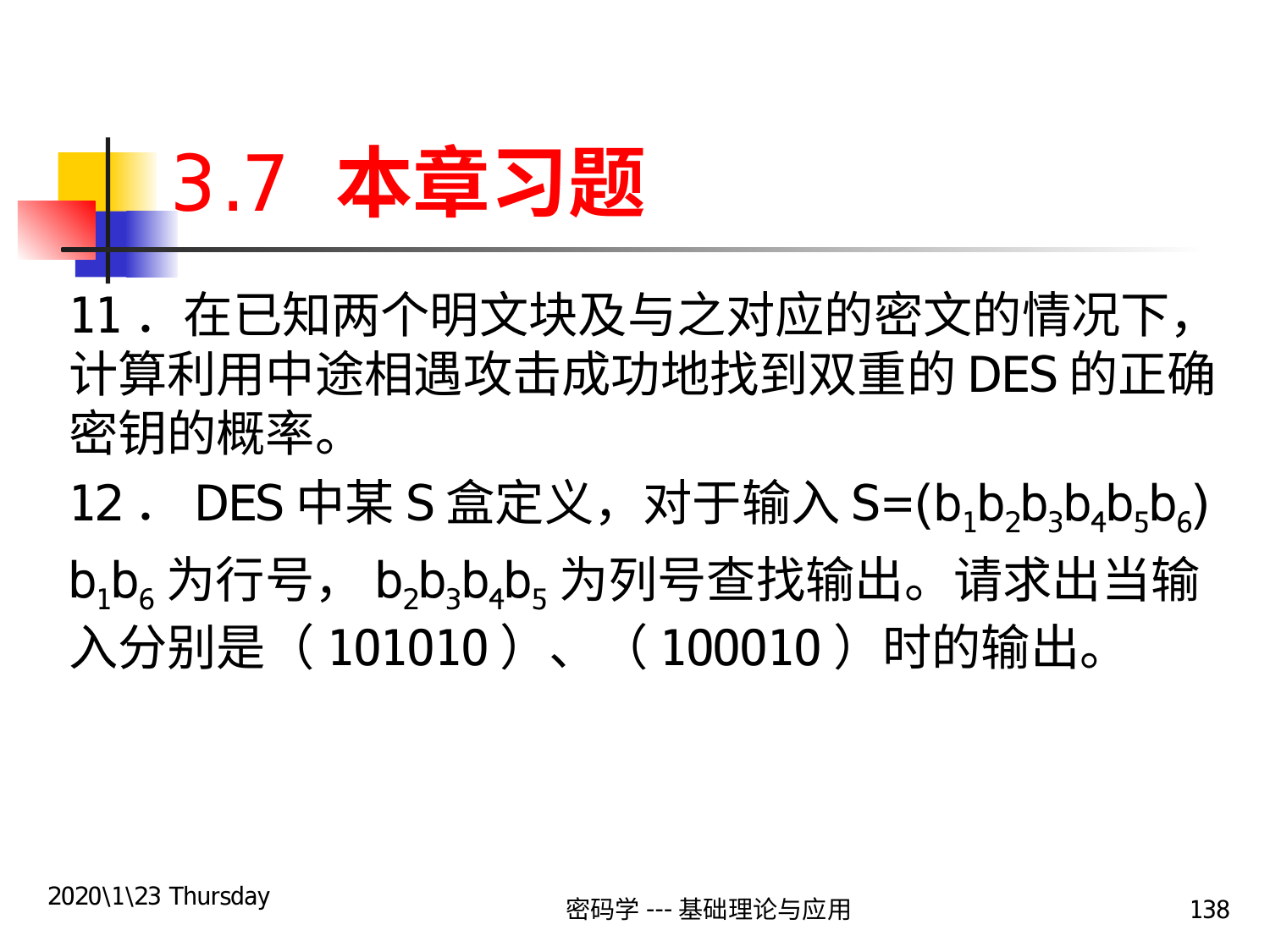

# 3.7 本章习题
11．在已知两个明文块及与之对应的密文的情况下，计算利用中途相遇攻击成功地找到双重的DES的正确密钥的概率。
12．DES中某S盒定义，对于输入S=(b1b2b3b4b5b6)
b1b6为行号，b2b3b4b5为列号查找输出。请求出当输入分别是（101010）、（100010）时的输出。
2020\1\23 Thursday
密码学---基础理论与应用
138